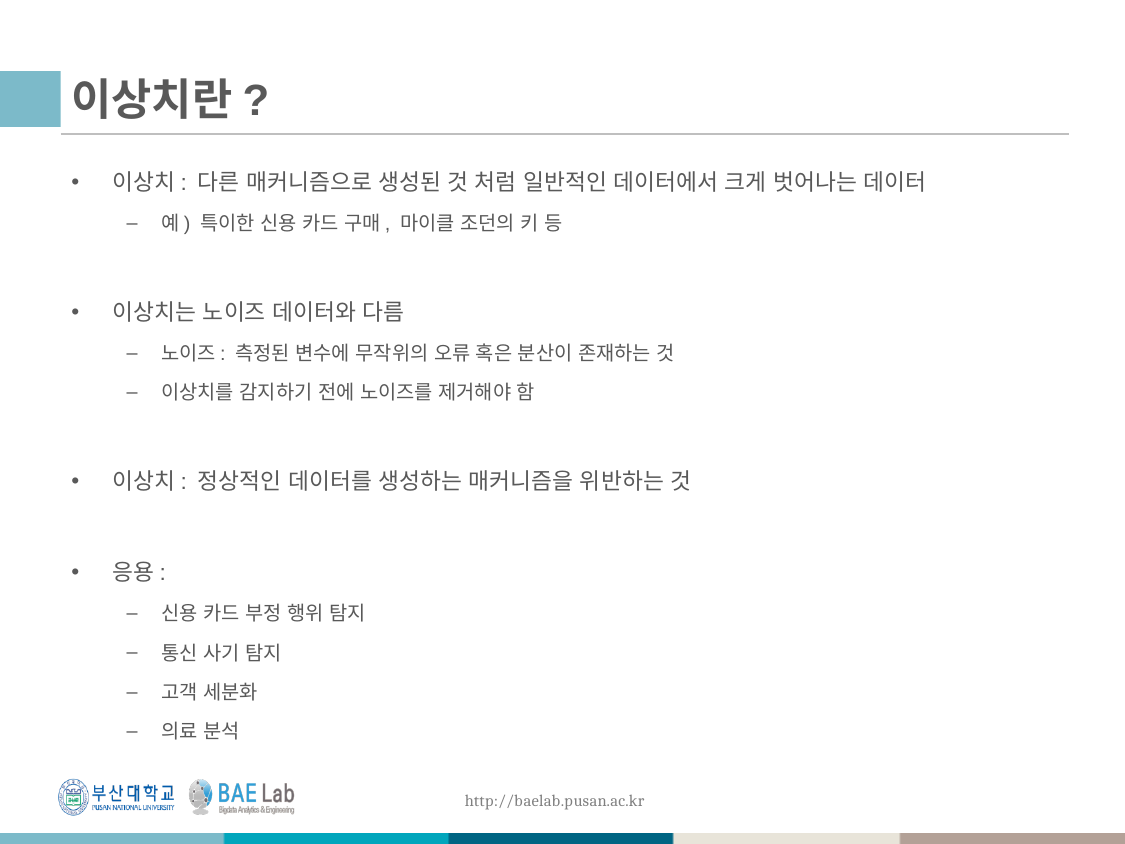

# 이상치란?
이상치: 다른 매커니즘으로 생성된 것 처럼 일반적인 데이터에서 크게 벗어나는 데이터
예) 특이한 신용 카드 구매, 마이클 조던의 키 등

이상치는 노이즈 데이터와 다름
노이즈: 측정된 변수에 무작위의 오류 혹은 분산이 존재하는 것
이상치를 감지하기 전에 노이즈를 제거해야 함

이상치: 정상적인 데이터를 생성하는 매커니즘을 위반하는 것

응용:
신용 카드 부정 행위 탐지
통신 사기 탐지
고객 세분화
의료 분석